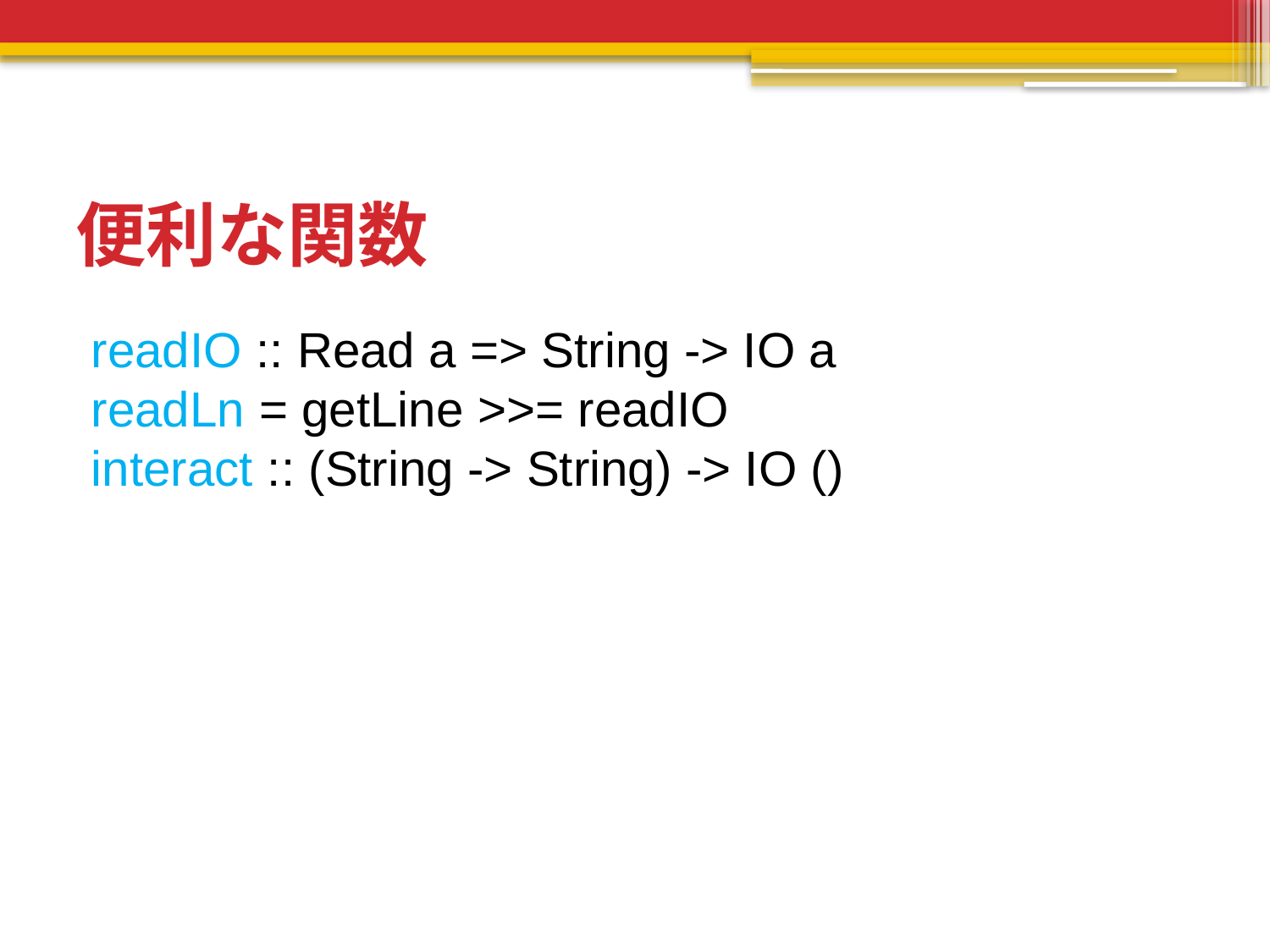

# 便利な関数
readIO :: Read a => String -> IO a
readLn = getLine >>= readIO
interact :: (String -> String) -> IO ()